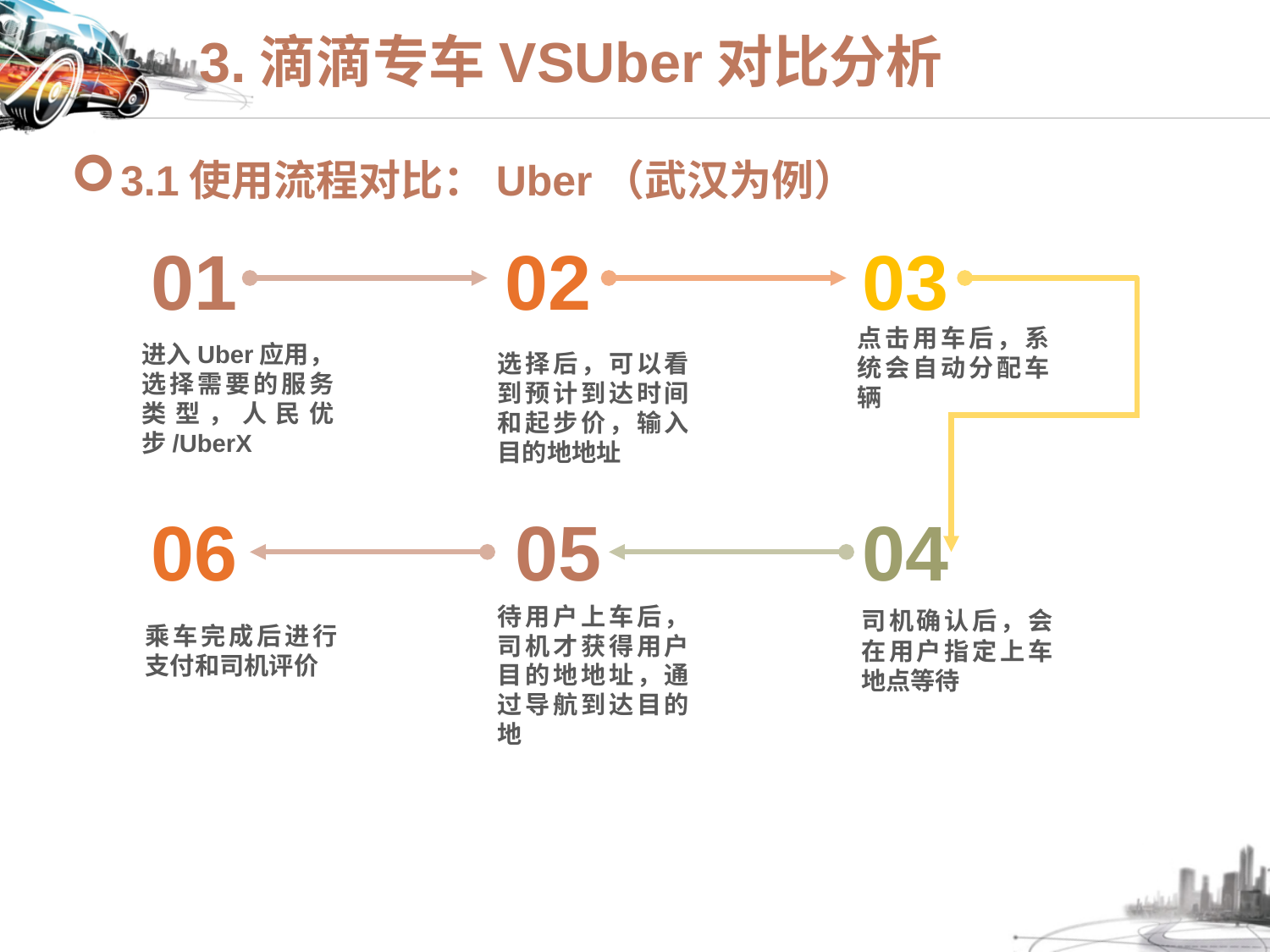

# 3.滴滴专车VSUber对比分析
3.1使用流程对比：Uber（武汉为例）
01
02
03
点击用车后，系统会自动分配车辆
进入Uber应用，选择需要的服务类型，人民优步/UberX
选择后，可以看到预计到达时间和起步价，输入目的地地址
05
06
04
待用户上车后，司机才获得用户目的地地址，通过导航到达目的地
司机确认后，会在用户指定上车地点等待
乘车完成后进行支付和司机评价